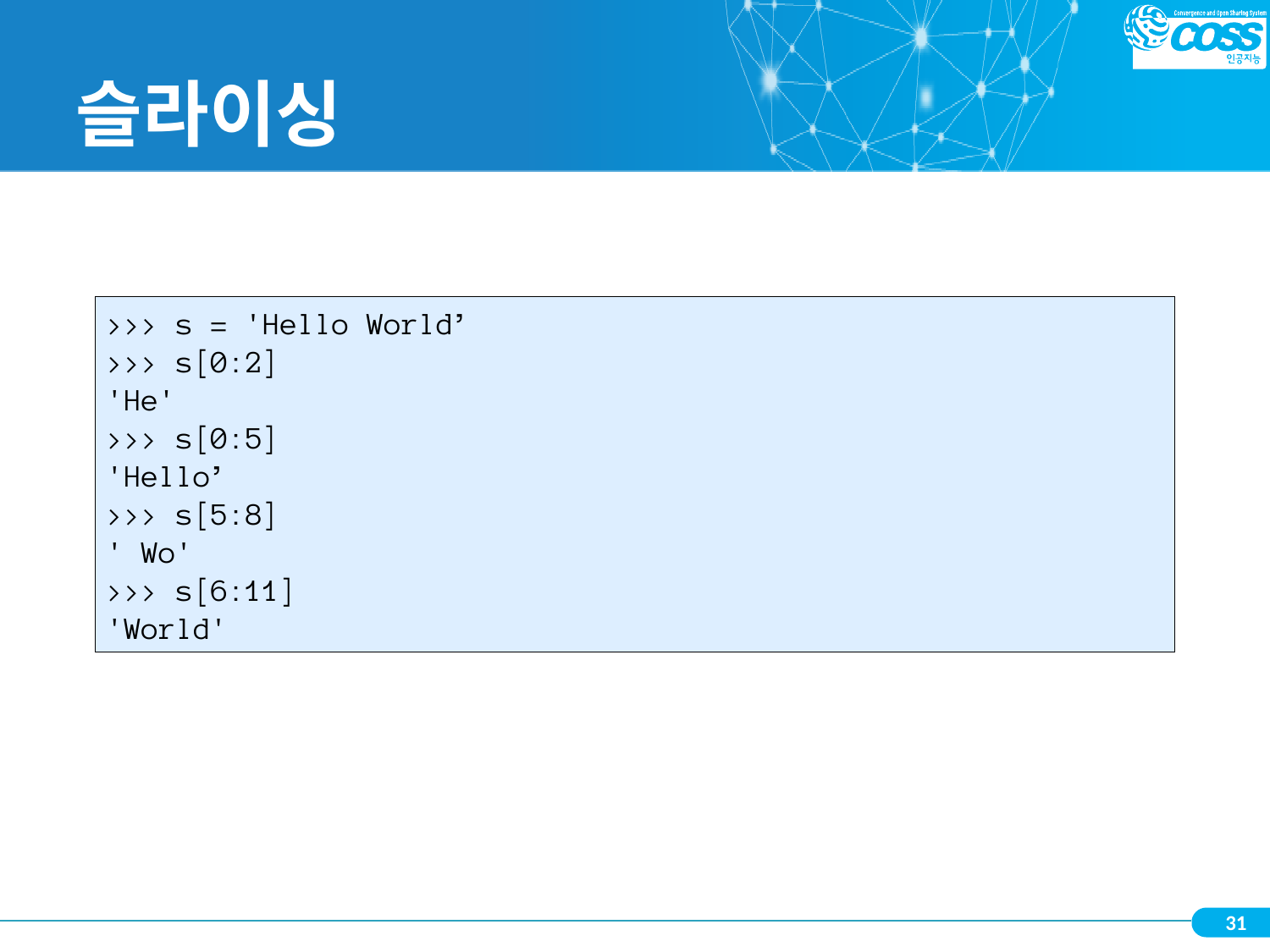

# 슬라이싱

>>> s = 'Hello World’
>>> s[0:2]
'He'
>>> s[0:5]
'Hello’
>>> s[5:8]
' Wo'
>>> s[6:11]
'World'